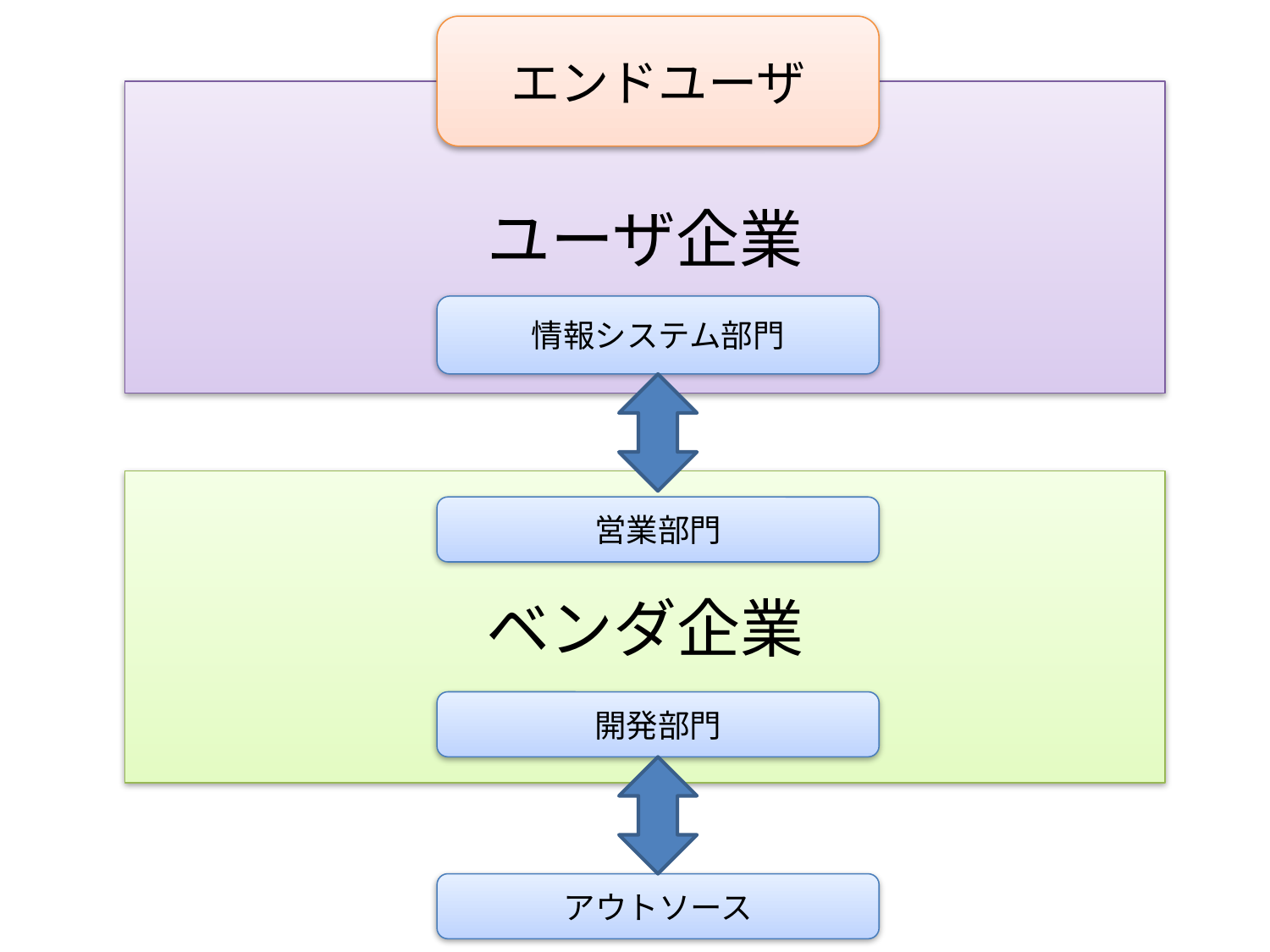

エンドユーザ
ユーザ企業
情報システム部門

ベンダ企業
営業部門
開発部門

アウトソース